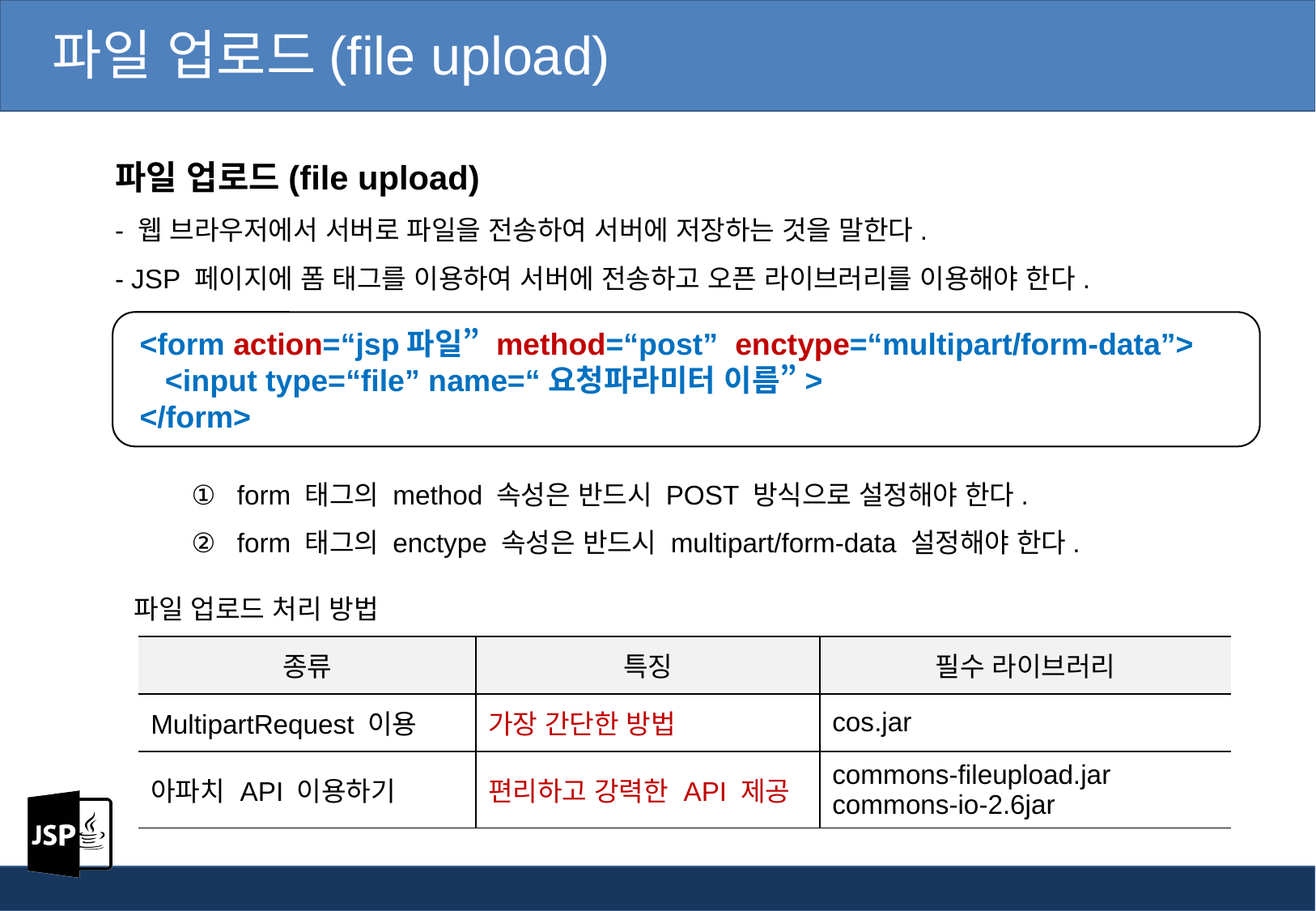

파일 업로드(file upload)
파일 업로드(file upload)
- 웹 브라우저에서 서버로 파일을 전송하여 서버에 저장하는 것을 말한다.
- JSP 페이지에 폼 태그를 이용하여 서버에 전송하고 오픈 라이브러리를 이용해야 한다.
 <form action=“jsp파일” method=“post”  enctype=“multipart/form-data”>
    <input type=“file” name=“요청파라미터 이름”>
 </form>
form 태그의 method 속성은 반드시 POST 방식으로 설정해야 한다.
form 태그의 enctype 속성은 반드시 multipart/form-data 설정해야 한다.
파일 업로드 처리 방법
| 종류 | 특징 | 필수 라이브러리 |
| --- | --- | --- |
| MultipartRequest 이용 | 가장 간단한 방법 | cos.jar |
| 아파치 API 이용하기 | 편리하고 강력한 API 제공 | commons-fileupload.jar commons-io-2.6jar |